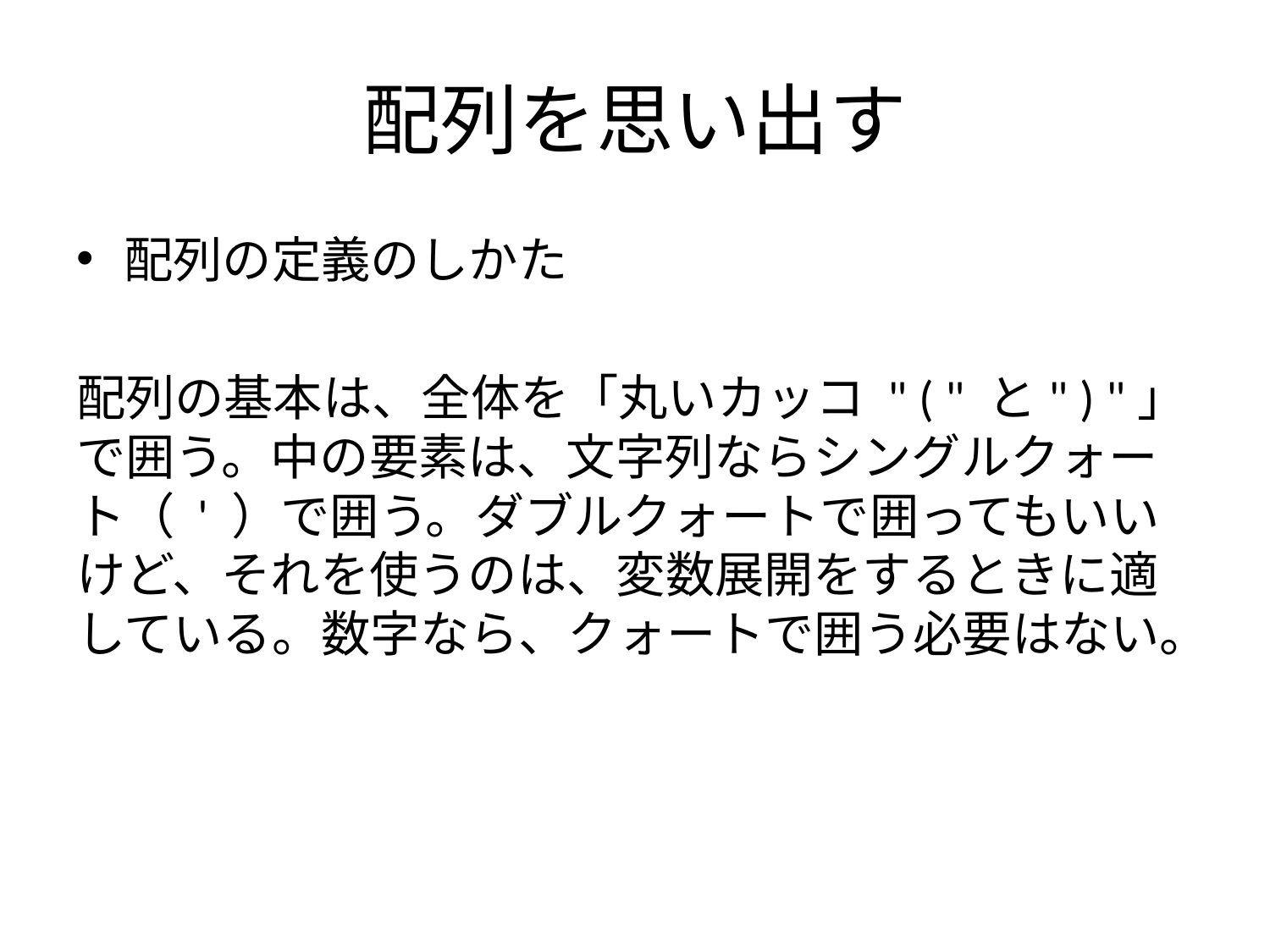

# 配列を思い出す
配列の定義のしかた

配列の基本は、全体を「丸いカッコ " ( " と" ) "」で囲う。中の要素は、文字列ならシングルクォート（ ' ）で囲う。ダブルクォートで囲ってもいいけど、それを使うのは、変数展開をするときに適している。数字なら、クォートで囲う必要はない。